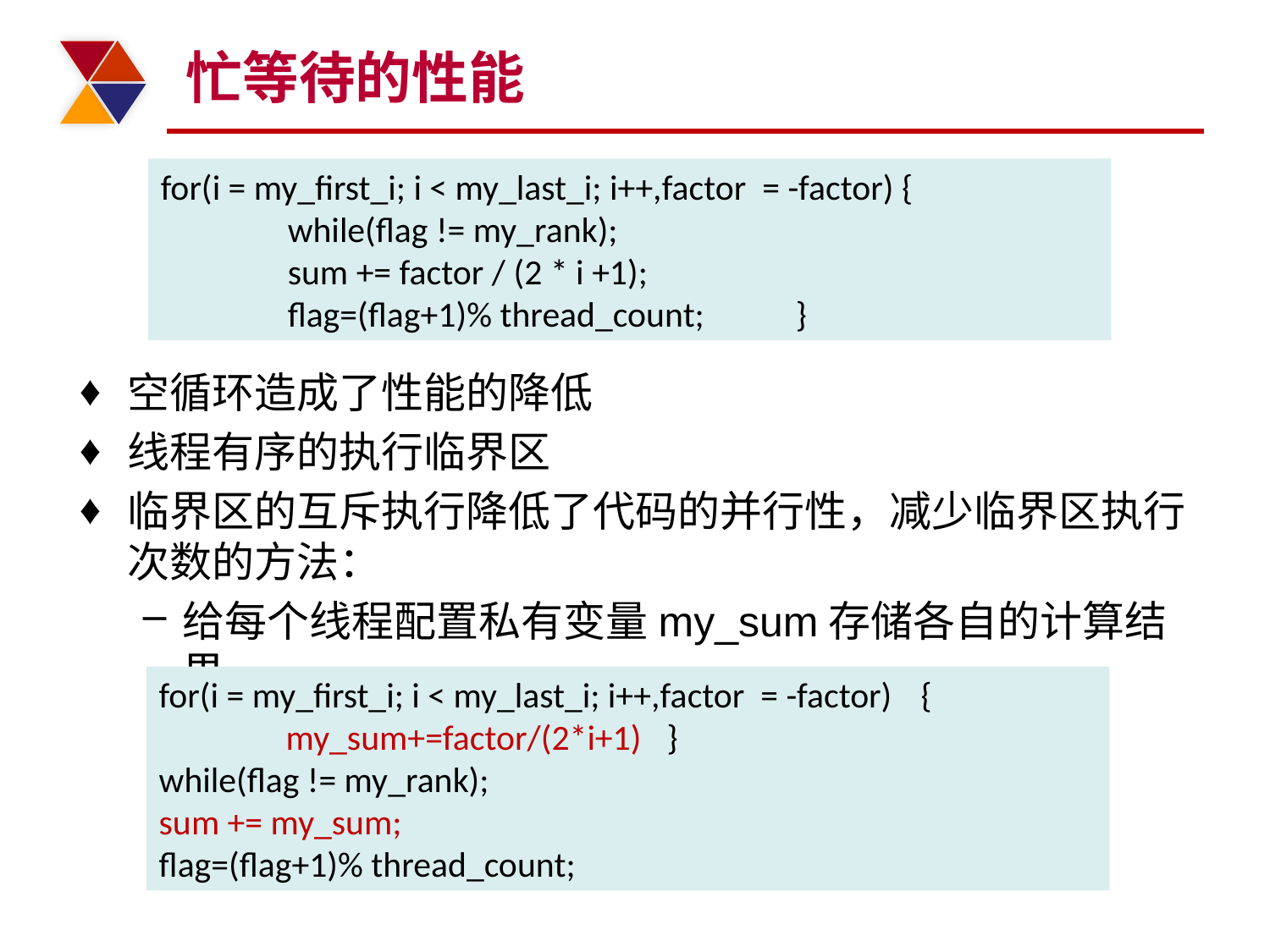

# 忙等待的性能
for(i = my_first_i; i < my_last_i; i++,factor  = -factor) {
	while(flag != my_rank);
	sum += factor / (2 * i +1);
	flag=(flag+1)% thread_count;	}
空循环造成了性能的降低
线程有序的执行临界区
临界区的互斥执行降低了代码的并行性，减少临界区执行次数的方法：
给每个线程配置私有变量my_sum存储各自的计算结果
for(i = my_first_i; i < my_last_i; i++,factor  = -factor)	{
	my_sum+=factor/(2*i+1)	}
while(flag != my_rank);
sum += my_sum;
flag=(flag+1)% thread_count;